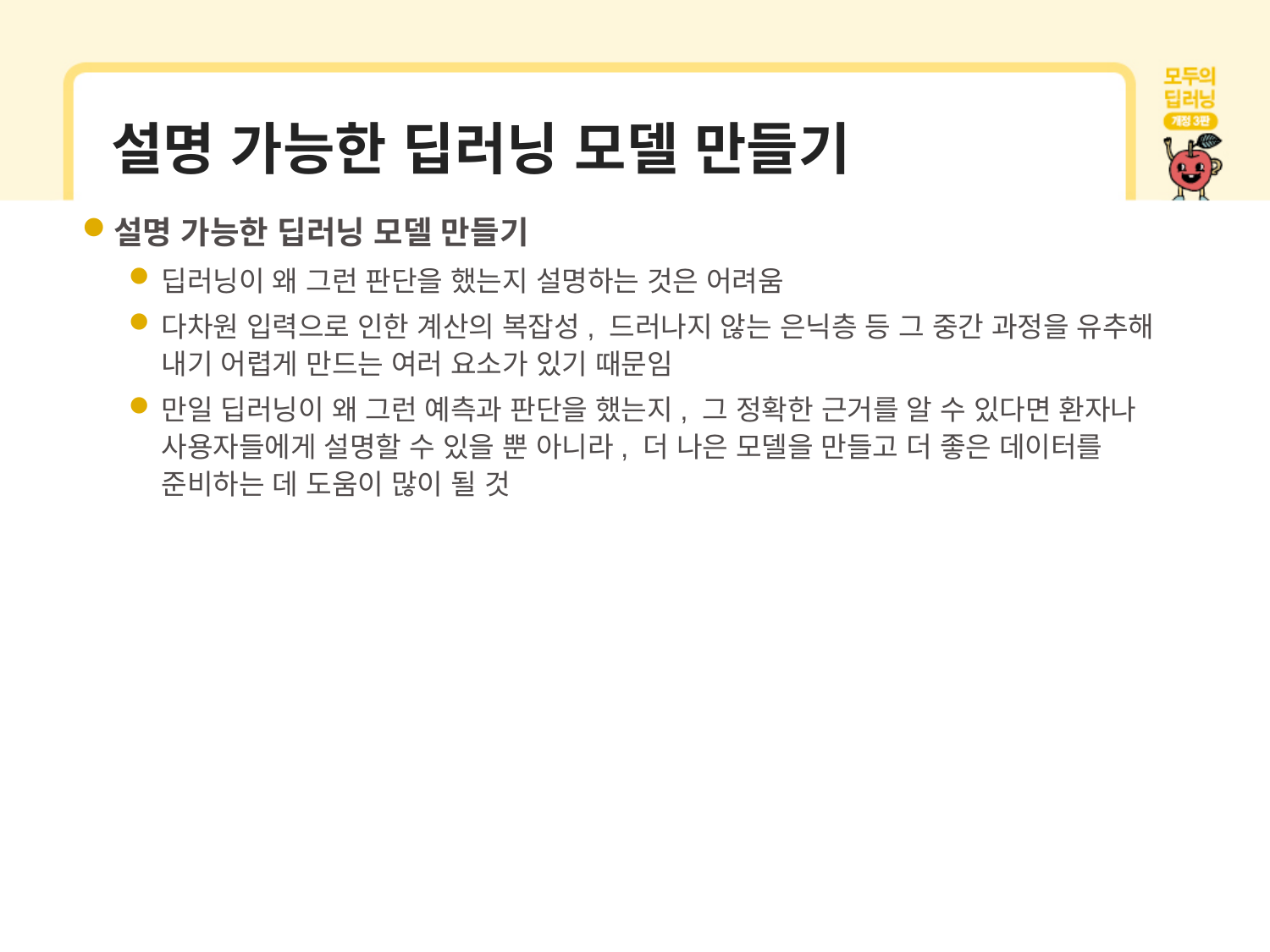

# 설명 가능한 딥러닝 모델 만들기
설명 가능한 딥러닝 모델 만들기
딥러닝이 왜 그런 판단을 했는지 설명하는 것은 어려움
다차원 입력으로 인한 계산의 복잡성, 드러나지 않는 은닉층 등 그 중간 과정을 유추해 내기 어렵게 만드는 여러 요소가 있기 때문임
만일 딥러닝이 왜 그런 예측과 판단을 했는지, 그 정확한 근거를 알 수 있다면 환자나 사용자들에게 설명할 수 있을 뿐 아니라, 더 나은 모델을 만들고 더 좋은 데이터를 준비하는 데 도움이 많이 될 것